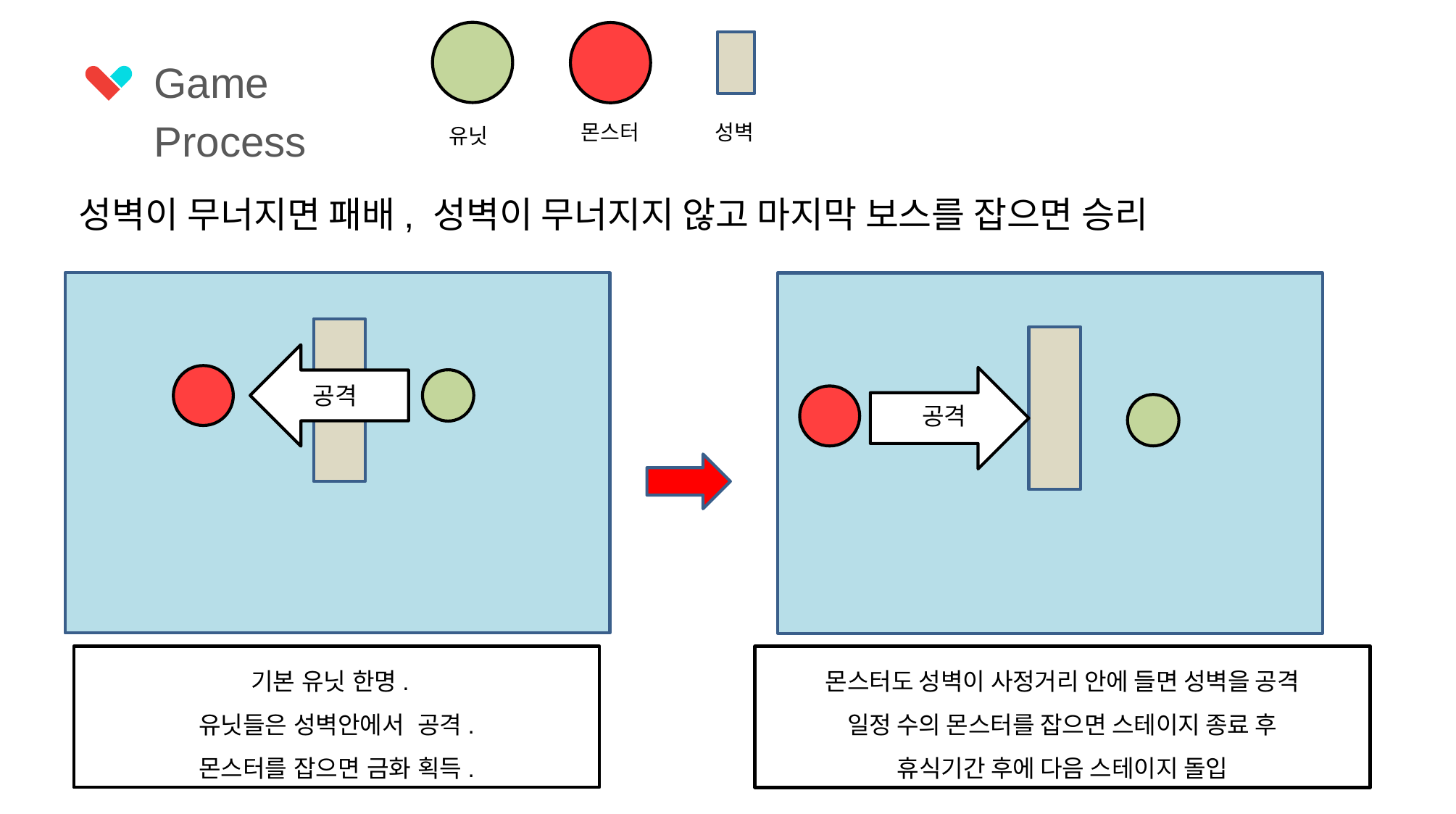

Game
Process
몬스터
성벽
유닛
성벽이 무너지면 패배, 성벽이 무너지지 않고 마지막 보스를 잡으면 승리

공격
기본 유닛 한명.
유닛들은 성벽안에서  공격.
몬스터를 잡으면 금화 획득.

공격
몬스터도 성벽이 사정거리 안에 들면 성벽을 공격
일정 수의 몬스터를 잡으면 스테이지 종료 후
휴식기간 후에 다음 스테이지 돌입